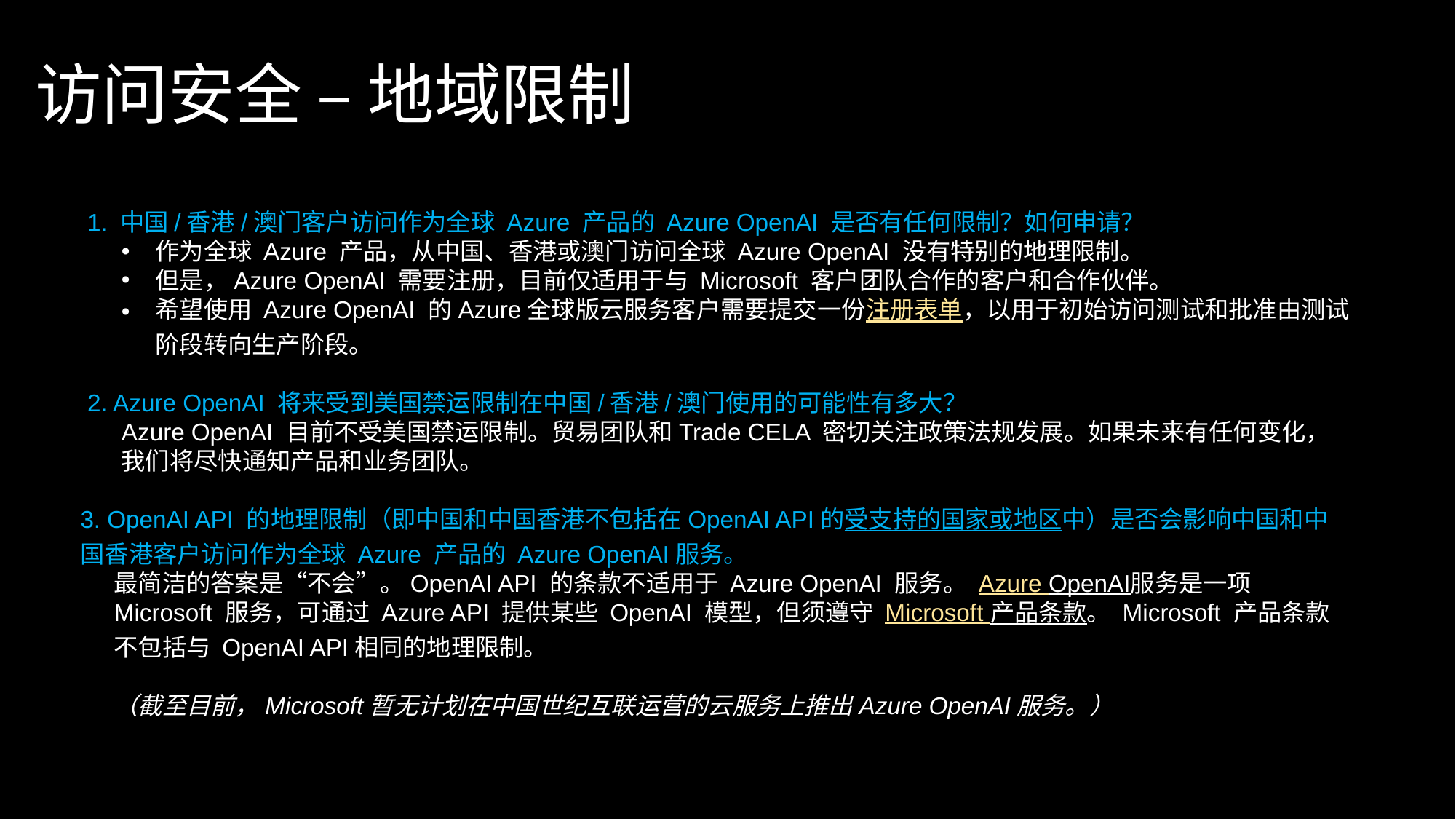

# 访问安全 – 地域限制
1. 中国/香港/澳门客户访问作为全球 Azure 产品的 Azure OpenAI 是否有任何限制？如何申请？
作为全球 Azure 产品，从中国、香港或澳门访问全球 Azure OpenAI 没有特别的地理限制。
但是，Azure OpenAI 需要注册，目前仅适用于与 Microsoft 客户团队合作的客户和合作伙伴。
希望使用 Azure OpenAI 的Azure全球版云服务客户需要提交一份注册表单，以用于初始访问测试和批准由测试阶段转向生产阶段。

2. Azure OpenAI 将来受到美国禁运限制在中国/香港/澳门使用的可能性有多大？
Azure OpenAI 目前不受美国禁运限制。贸易团队和Trade CELA 密切关注政策法规发展。如果未来有任何变化，我们将尽快通知产品和业务团队。

3. OpenAI API 的地理限制（即中国和中国香港不包括在OpenAI API的受支持的国家或地区中）是否会影响中国和中国香港客户访问作为全球 Azure 产品的 Azure OpenAI服务。
最简洁的答案是“不会”。OpenAI API 的条款不适用于 Azure OpenAI 服务。 Azure OpenAI服务是一项 Microsoft 服务，可通过 Azure API 提供某些 OpenAI 模型，但须遵守 Microsoft 产品条款。 Microsoft 产品条款不包括与 OpenAI API相同的地理限制。

（截至目前，Microsoft暂无计划在中国世纪互联运营的云服务上推出Azure OpenAI服务。）